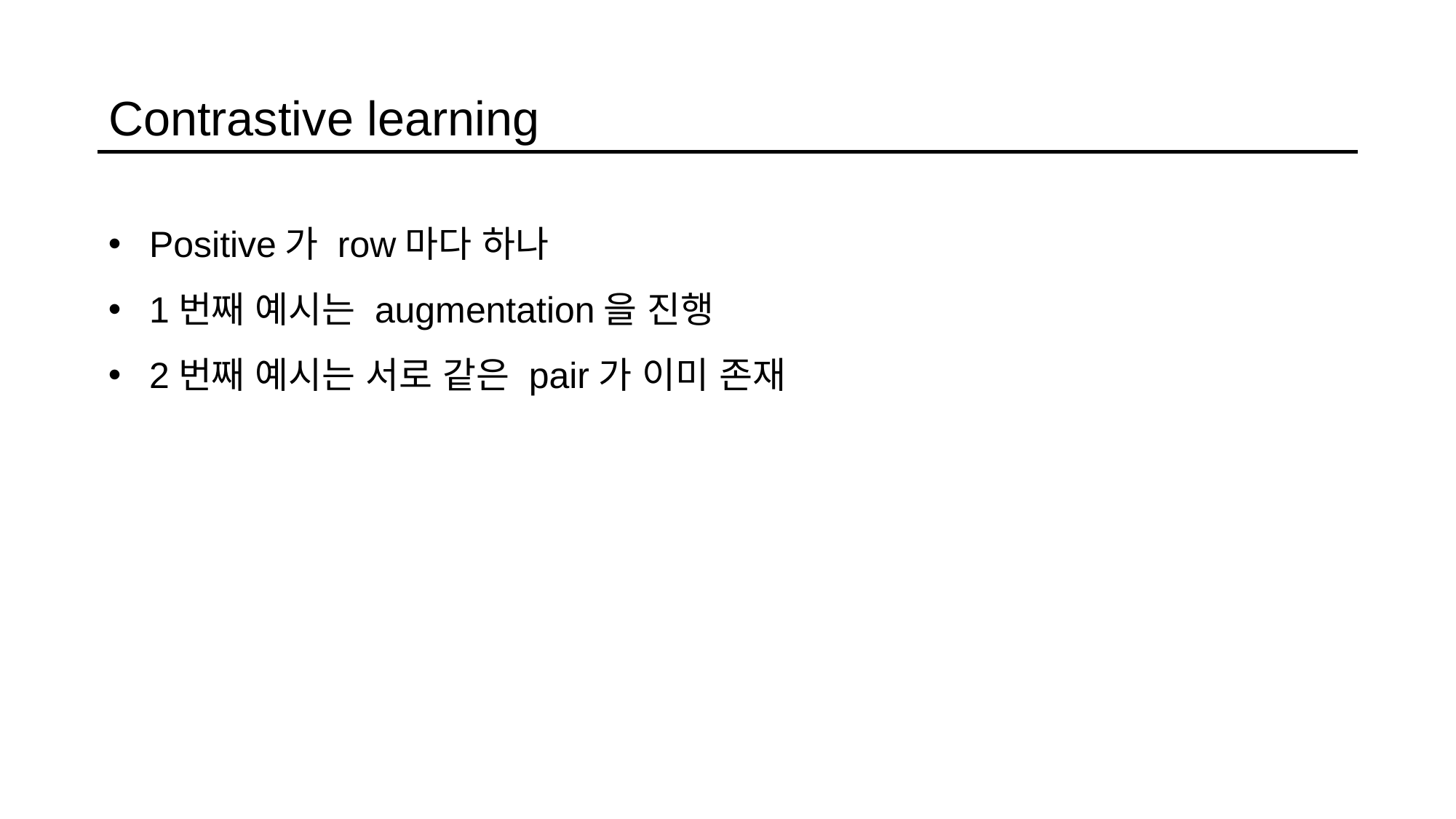

Contrastive learning
Positive가 row마다 하나
1번째 예시는 augmentation을 진행
2번째 예시는 서로 같은 pair가 이미 존재